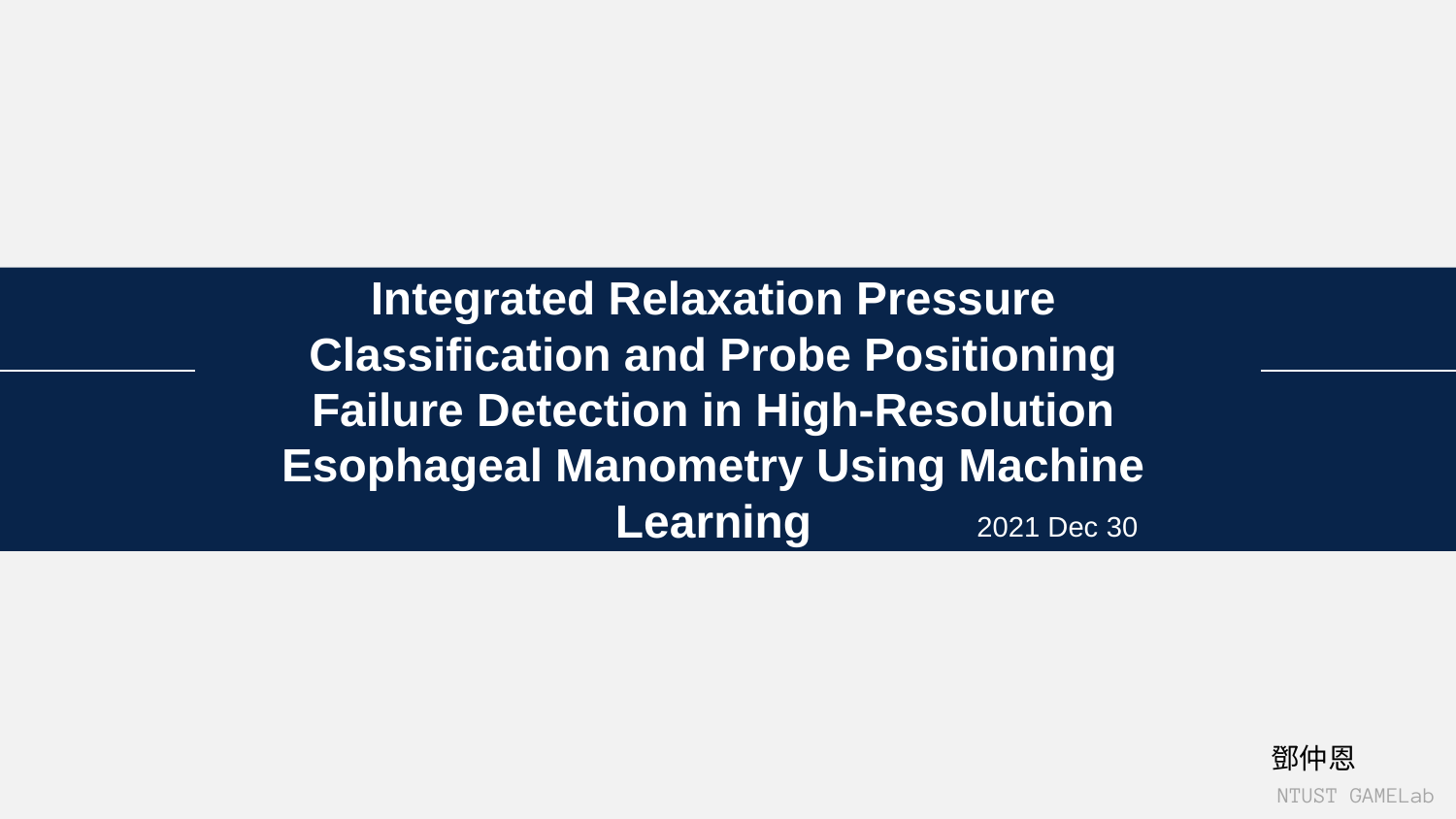

Integrated Relaxation Pressure Classification and Probe Positioning Failure Detection in High-Resolution Esophageal Manometry Using Machine Learning

2021 Dec 30
鄧仲恩

NTUST GAMELab